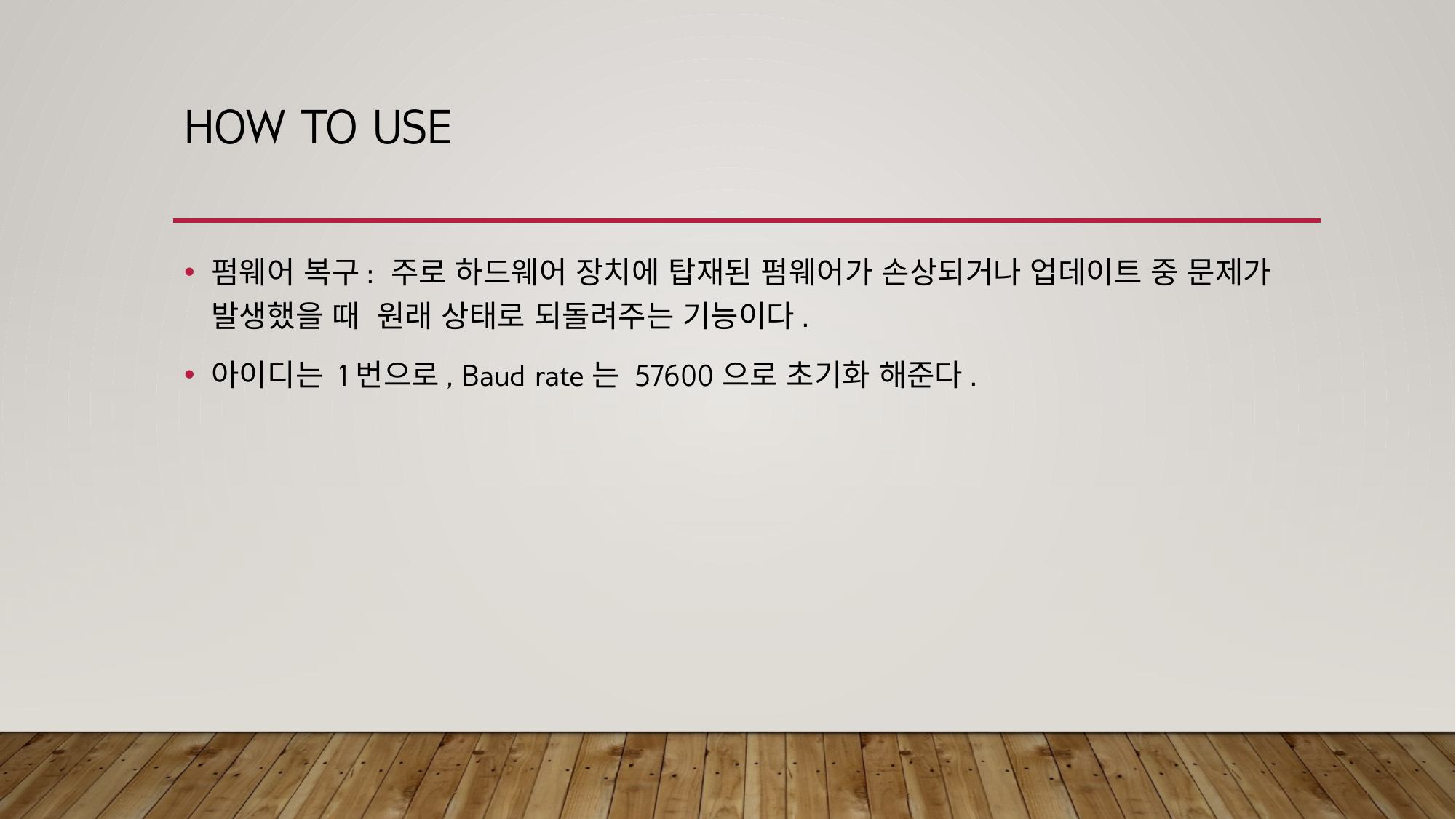

# HOW TO USE
펌웨어 복구: 주로 하드웨어 장치에 탑재된 펌웨어가 손상되거나 업데이트 중 문제가 발생했을 때  원래 상태로 되돌려주는 기능이다.
아이디는 1번으로, Baud rate는 57600으로 초기화 해준다.